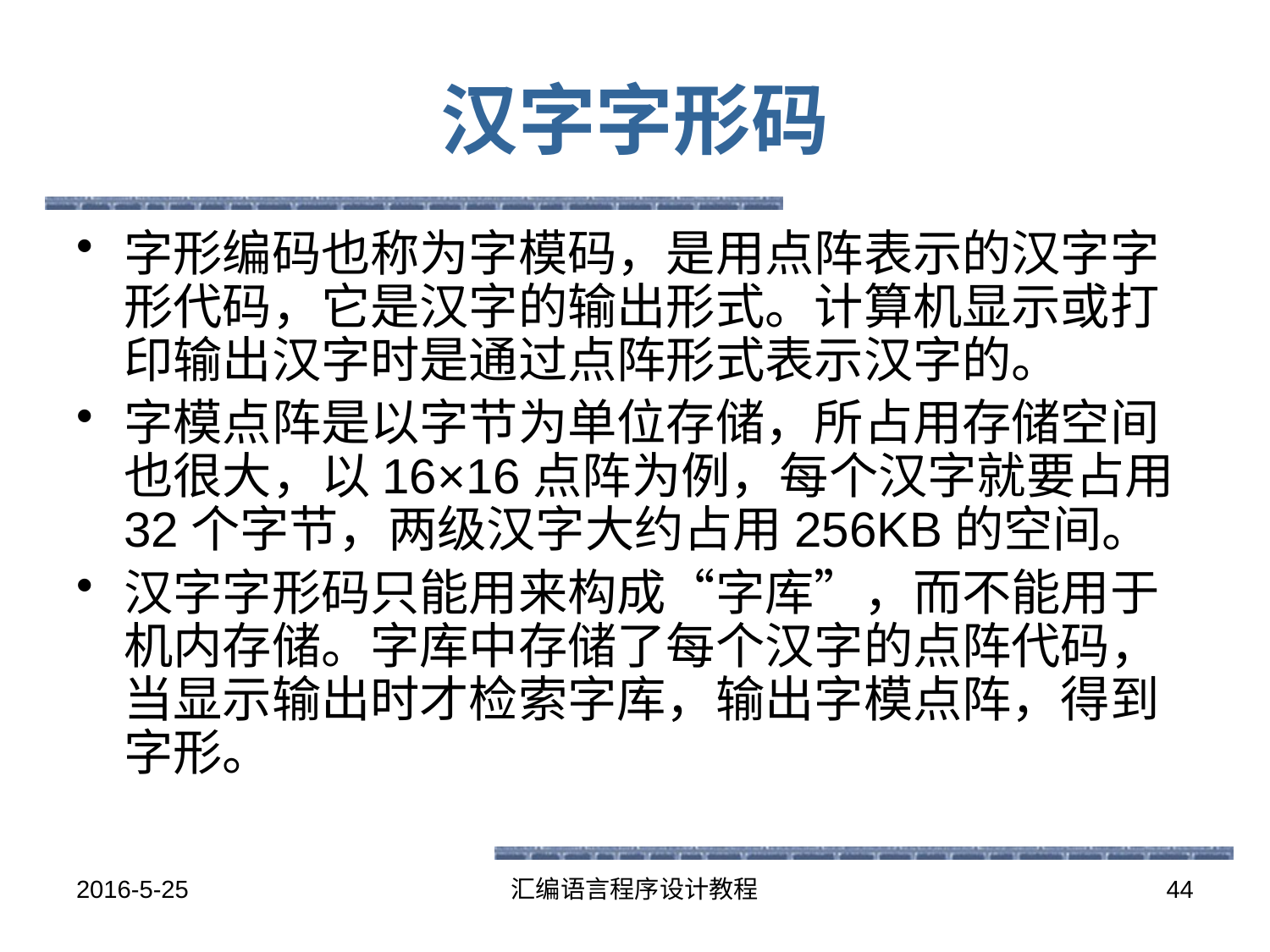

# 汉字字形码
字形编码也称为字模码，是用点阵表示的汉字字形代码，它是汉字的输出形式。计算机显示或打印输出汉字时是通过点阵形式表示汉字的。
字模点阵是以字节为单位存储，所占用存储空间也很大，以16×16点阵为例，每个汉字就要占用32个字节，两级汉字大约占用256KB的空间。
汉字字形码只能用来构成“字库”，而不能用于机内存储。字库中存储了每个汉字的点阵代码，当显示输出时才检索字库，输出字模点阵，得到字形。
2016-5-25
汇编语言程序设计教程
44